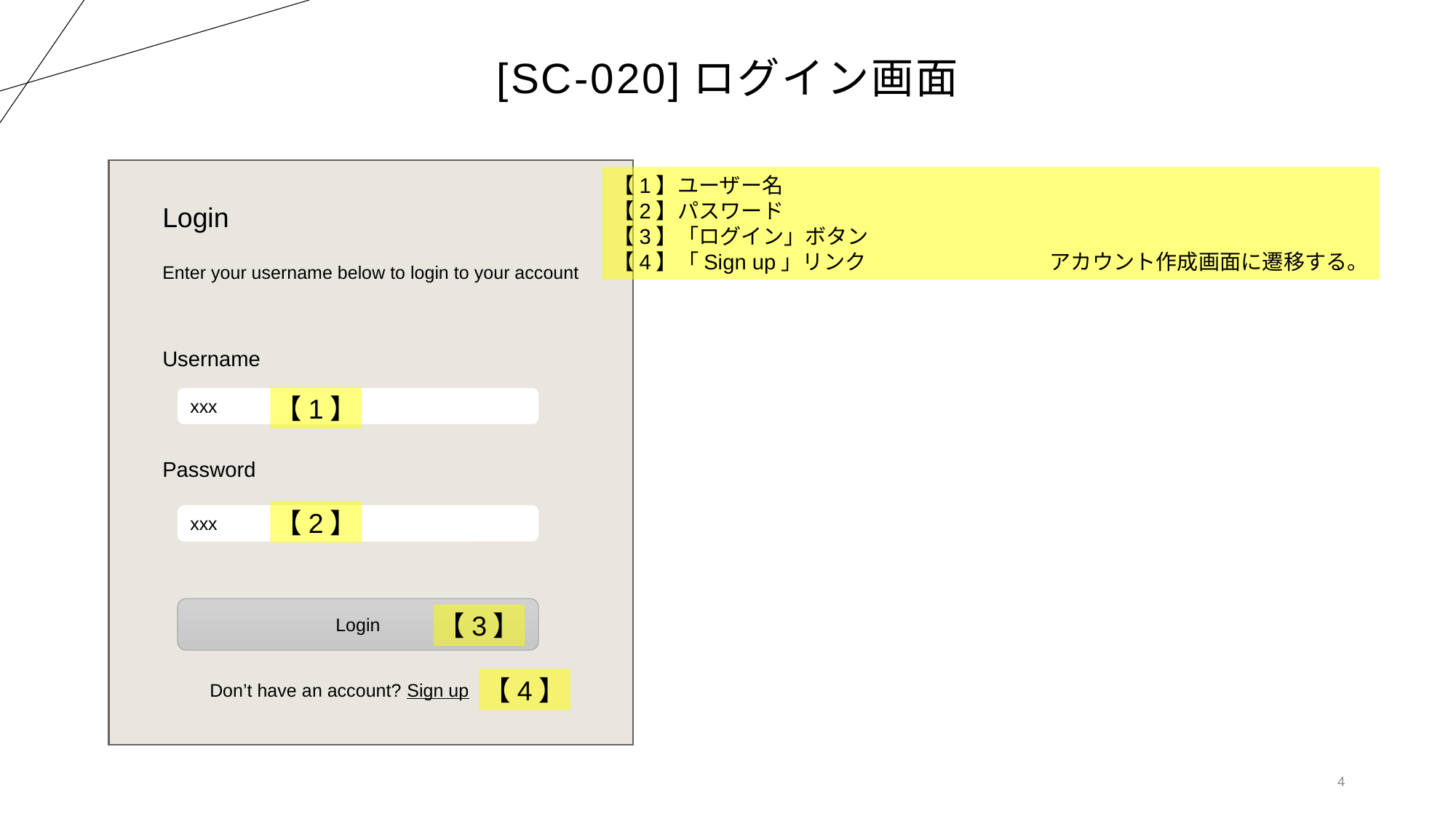

# [SC-020]ログイン画面

【1】ユーザー名
【2】パスワード
【3】「ログイン」ボタン
【4】「Sign up」リンク		アカウント作成画面に遷移する。
Login
Enter your username below to login to your account
Username
【1】
xxx
Password
【2】
xxx
Login
【3】
【4】
Don’t have an account? Sign up
4